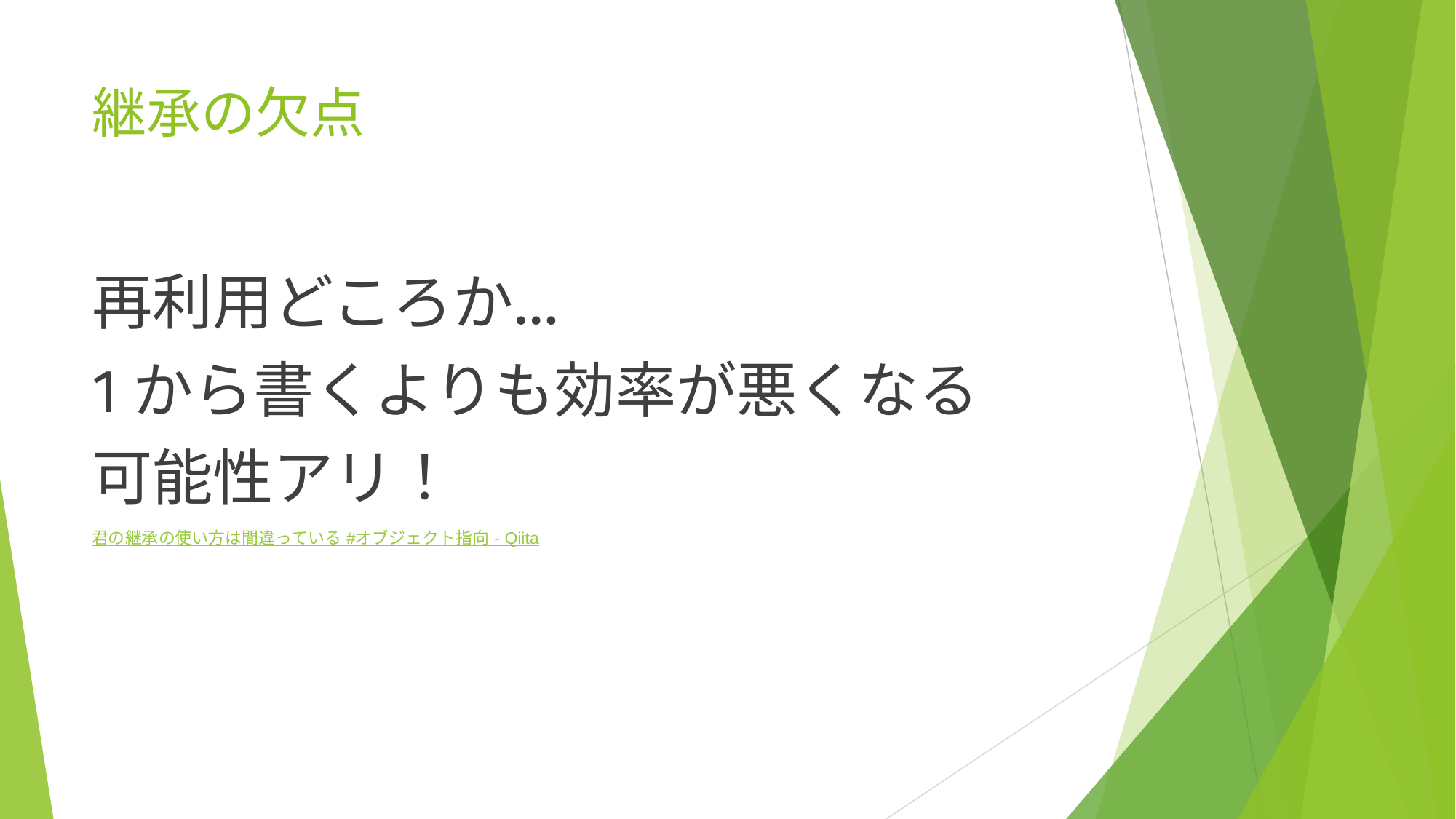

# 継承の欠点
再利用どころか…
1から書くよりも効率が悪くなる
可能性アリ！
君の継承の使い方は間違っている #オブジェクト指向 - Qiita